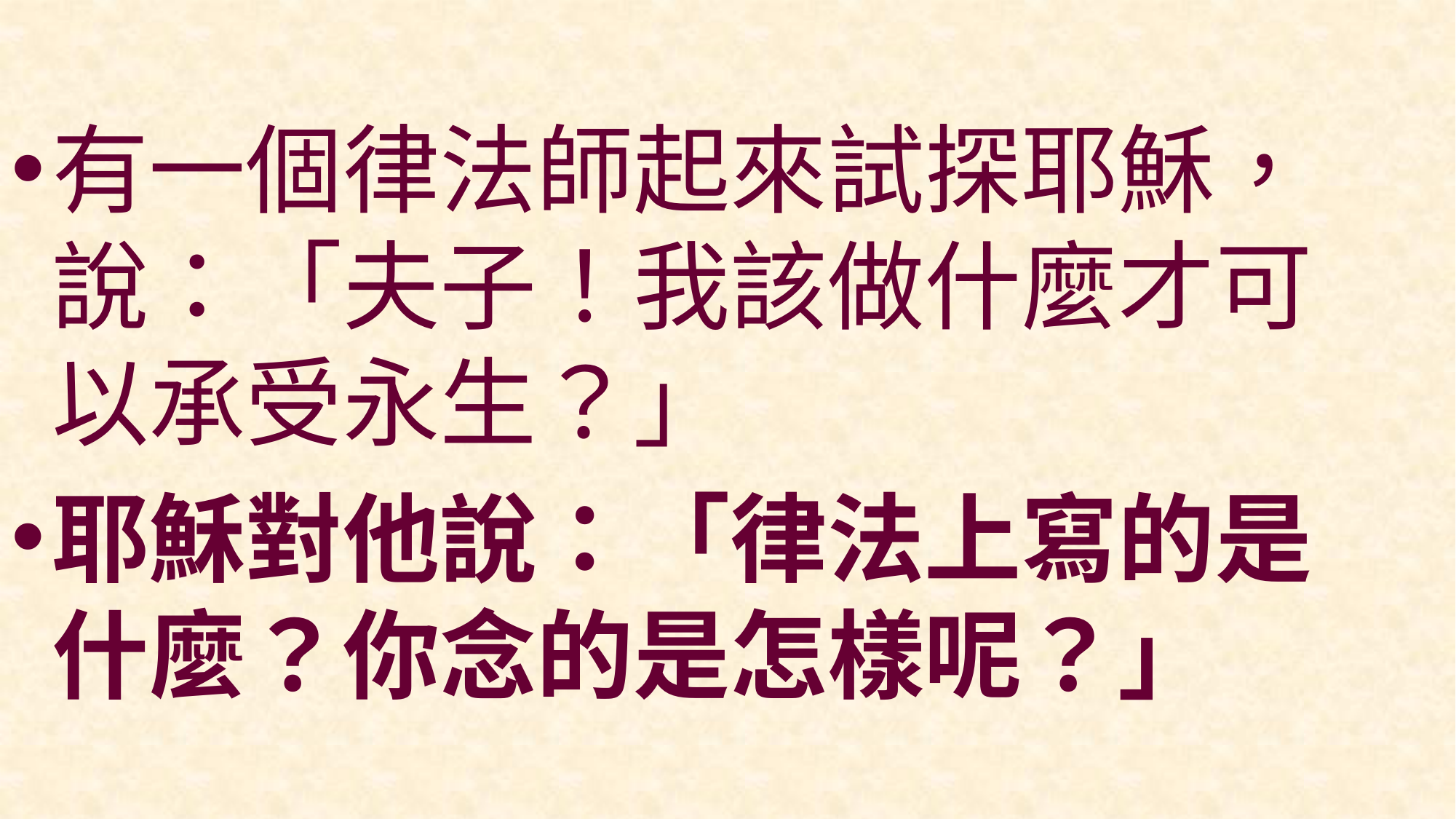

有一個律法師起來試探耶穌，說：「夫子！我該做什麼才可以承受永生？」
耶穌對他說：「律法上寫的是什麼？你念的是怎樣呢？」